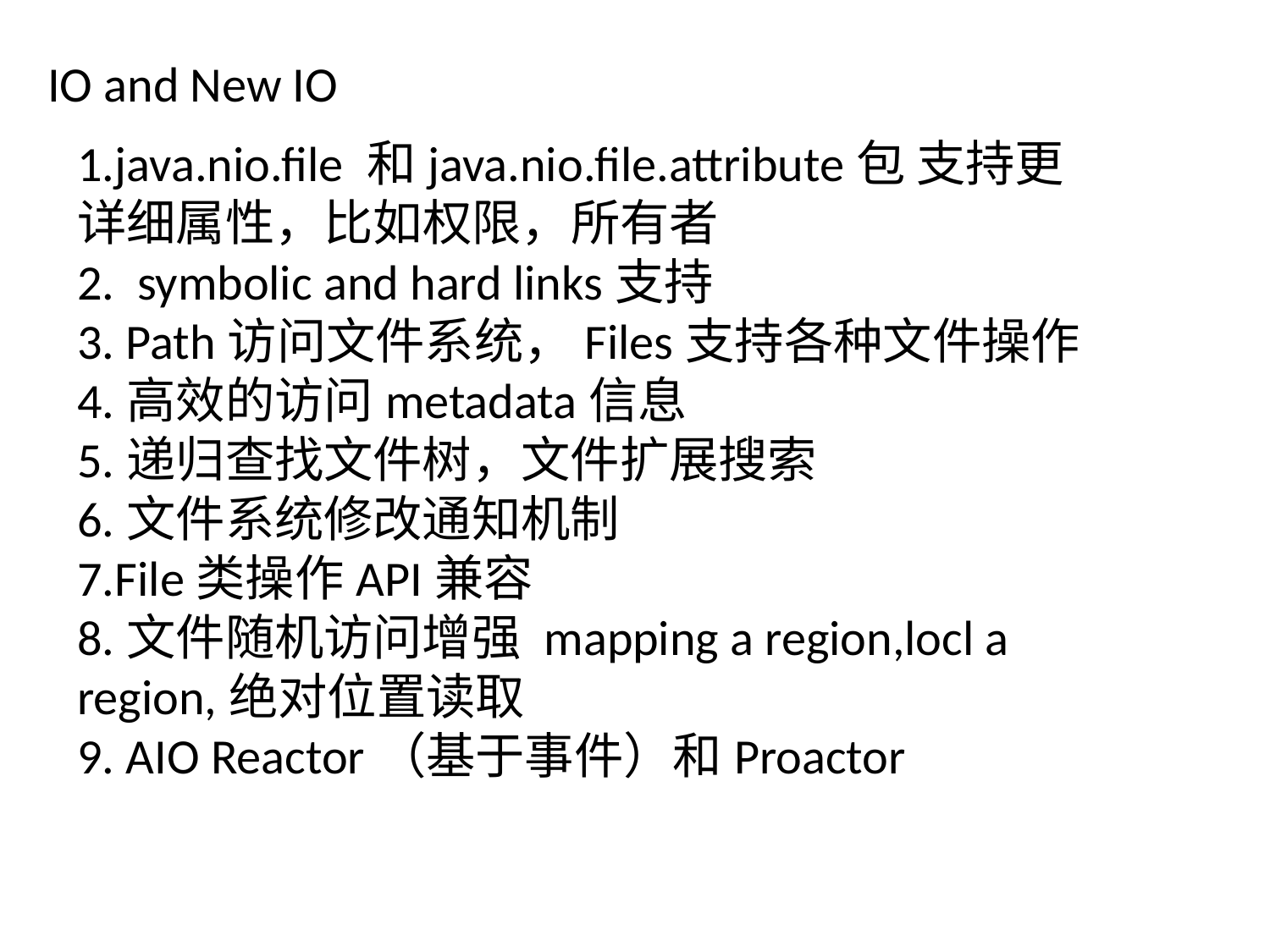

IO and New IO
1.java.nio.file 和java.nio.file.attribute包 支持更详细属性，比如权限，所有者
2.  symbolic and hard links支持
3. Path访问文件系统，Files支持各种文件操作
4.高效的访问metadata信息
5.递归查找文件树，文件扩展搜索
6.文件系统修改通知机制
7.File类操作API兼容
8.文件随机访问增强 mapping a region,locl a region,绝对位置读取
9. AIO Reactor（基于事件）和Proactor